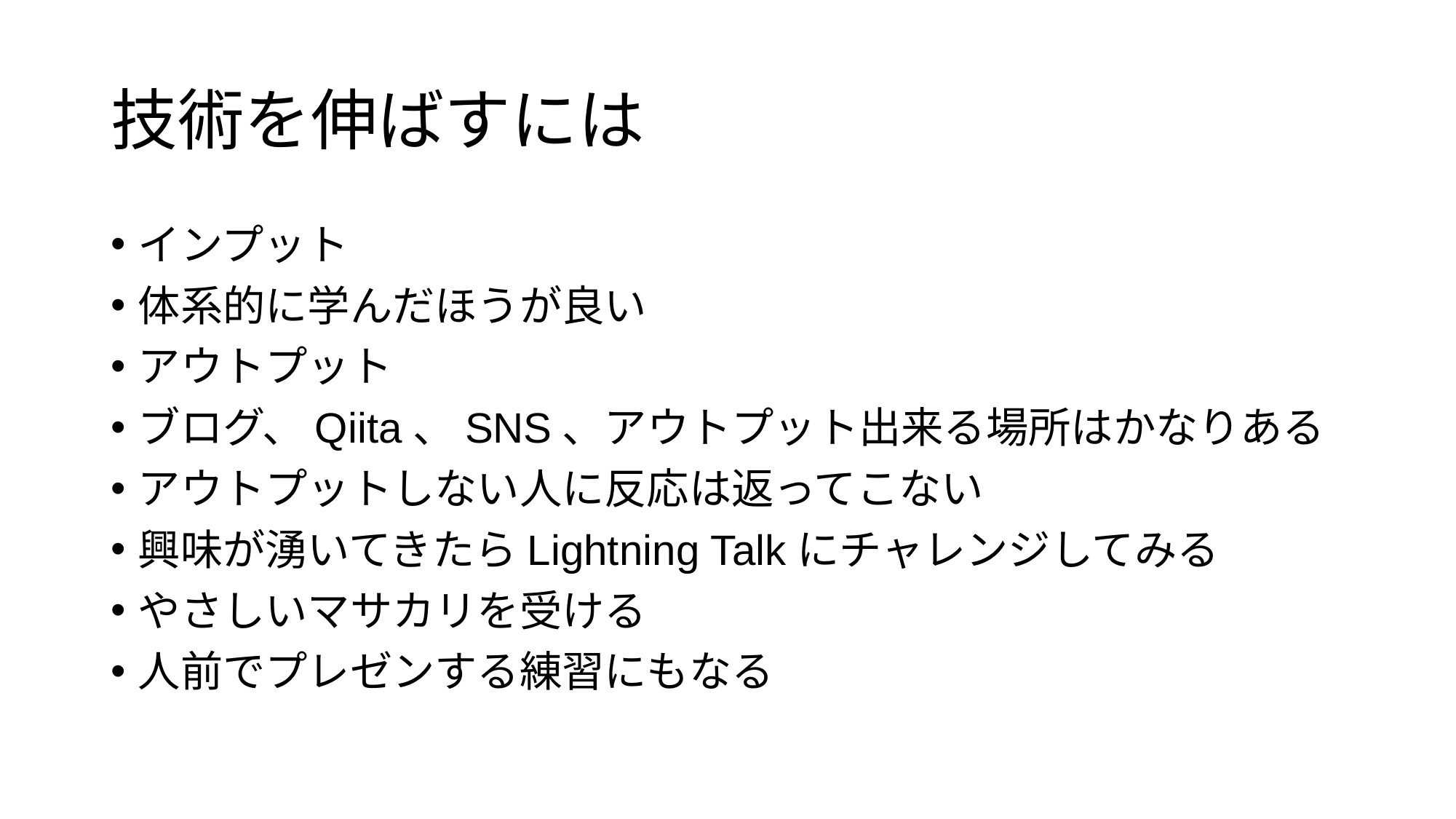

# 技術を伸ばすには
インプット
体系的に学んだほうが良い
アウトプット
ブログ、Qiita、SNS、アウトプット出来る場所はかなりある
アウトプットしない人に反応は返ってこない
興味が湧いてきたらLightning Talkにチャレンジしてみる
やさしいマサカリを受ける
人前でプレゼンする練習にもなる